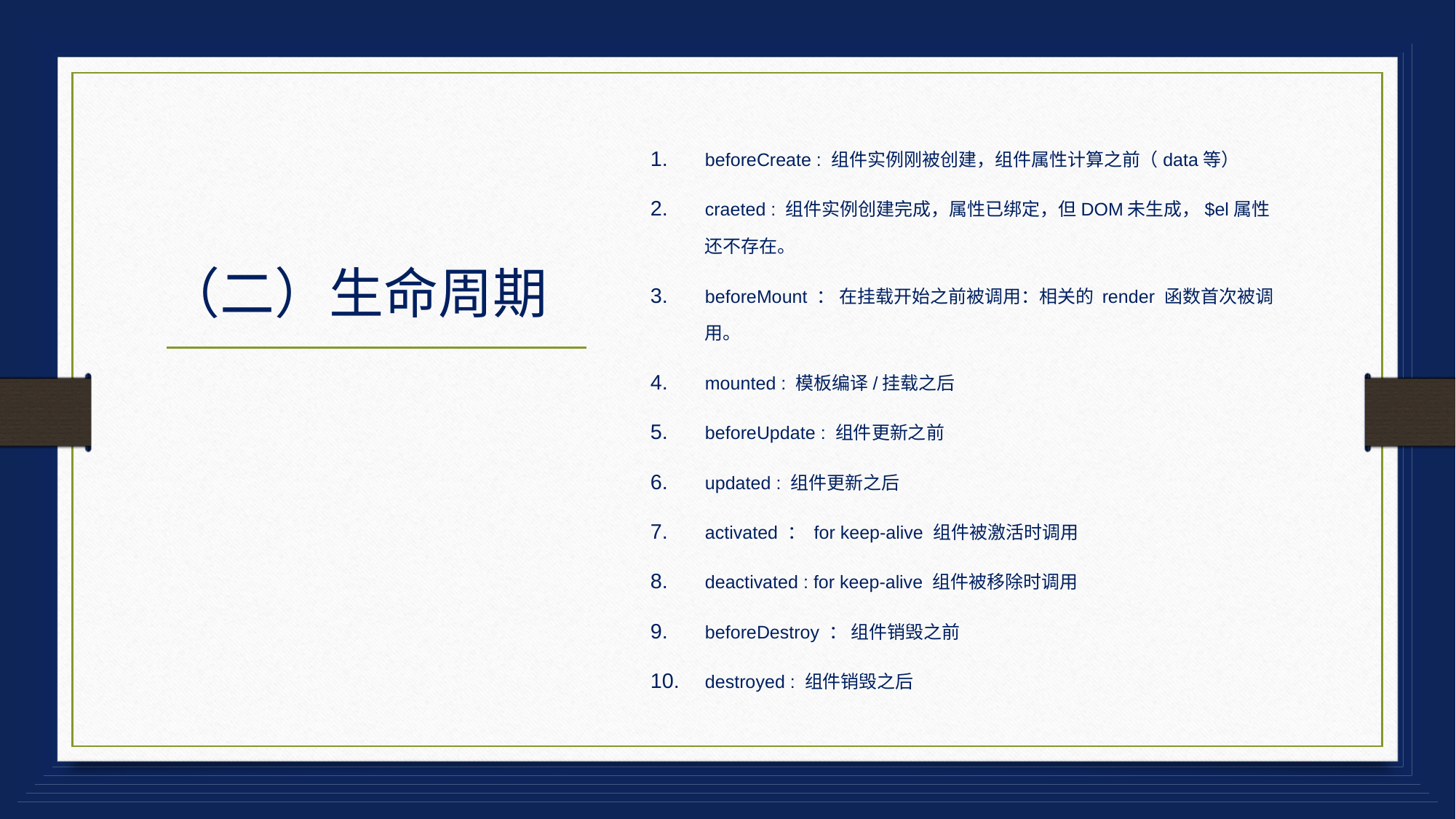

beforeCreate : 组件实例刚被创建，组件属性计算之前（data等）
craeted : 组件实例创建完成，属性已绑定，但DOM未生成，$el属性还不存在。
beforeMount ： 在挂载开始之前被调用：相关的 render 函数首次被调用。
mounted : 模板编译/挂载之后
beforeUpdate : 组件更新之前
updated : 组件更新之后
activated ： for keep-alive 组件被激活时调用
deactivated : for keep-alive 组件被移除时调用
beforeDestroy ： 组件销毁之前
destroyed : 组件销毁之后
# （二）生命周期